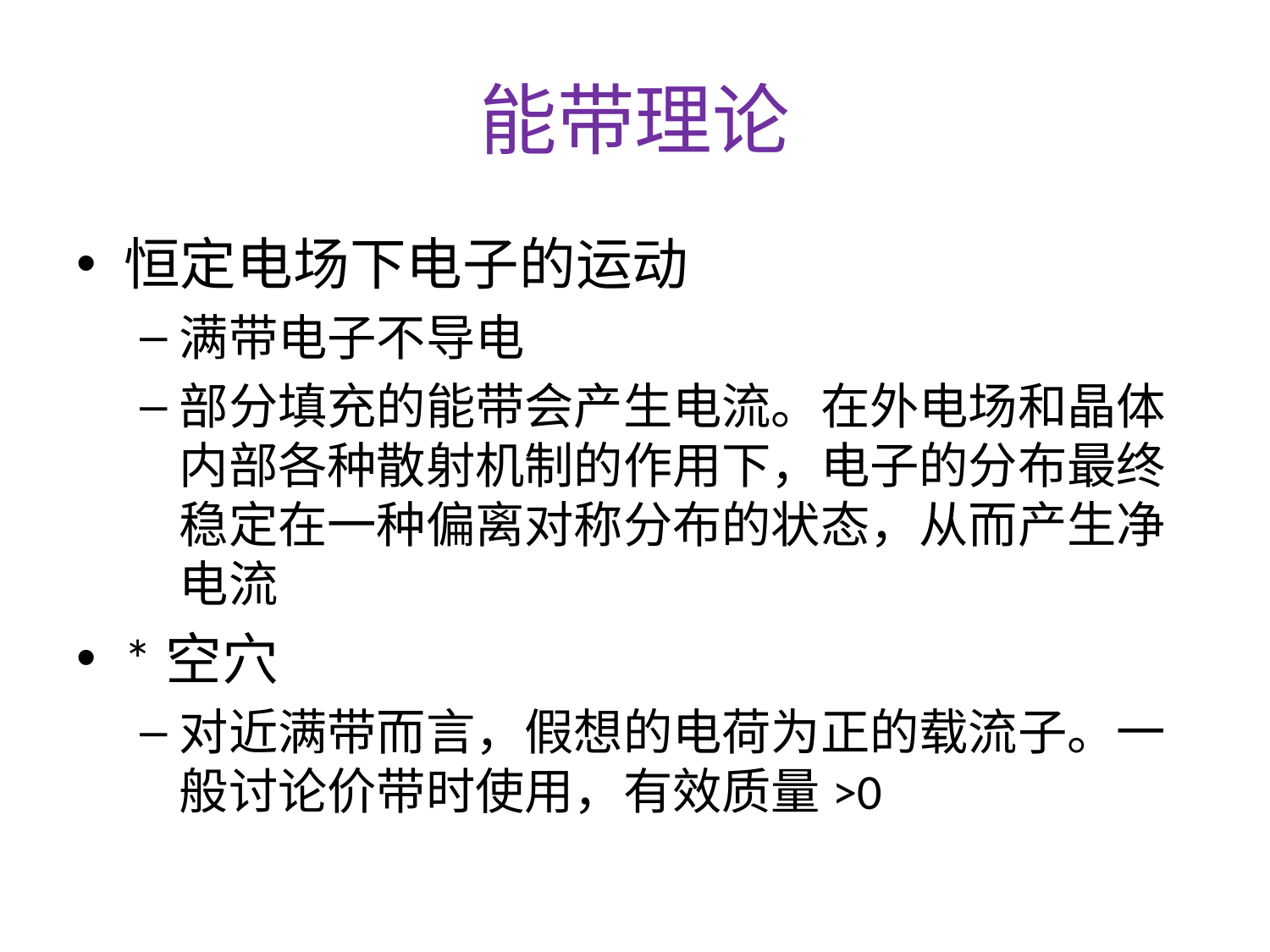

# 能带理论
恒定电场下电子的运动
满带电子不导电
部分填充的能带会产生电流。在外电场和晶体内部各种散射机制的作用下，电子的分布最终稳定在一种偏离对称分布的状态，从而产生净电流
*空穴
对近满带而言，假想的电荷为正的载流子。一般讨论价带时使用，有效质量>0